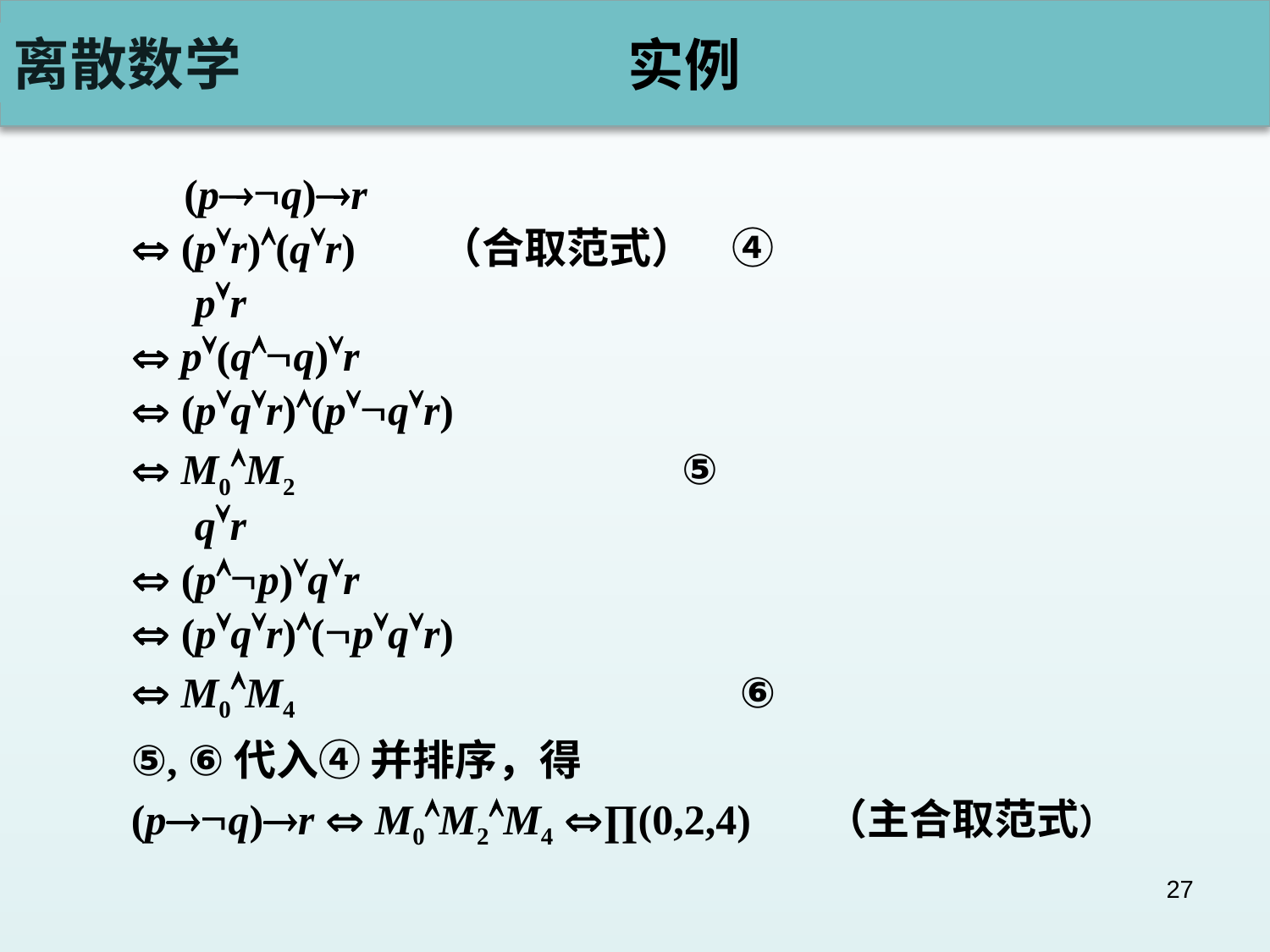

# 实例
           (p→¬q)→r
      ⇔ (p∨r)∧(q∨r)       （合取范式）    ④
            p∨r
      ⇔ p∨(q∧¬q)∨r
      ⇔ (p∨q∨r)∧(p∨¬q∨r)
      ⇔ M0∧M2                                                               ⑤
            q∨r
      ⇔ (p∧¬p)∨q∨r
      ⇔ (p∨q∨r)∧(¬p∨q∨r)
      ⇔ M0∧M4                                          ⑥
      ⑤, ⑥代入④ 并排序，得
      (p→¬q)→r ⇔ M0∧M2∧M4 ⇔∏(0,2,4)      （主合取范式）
27